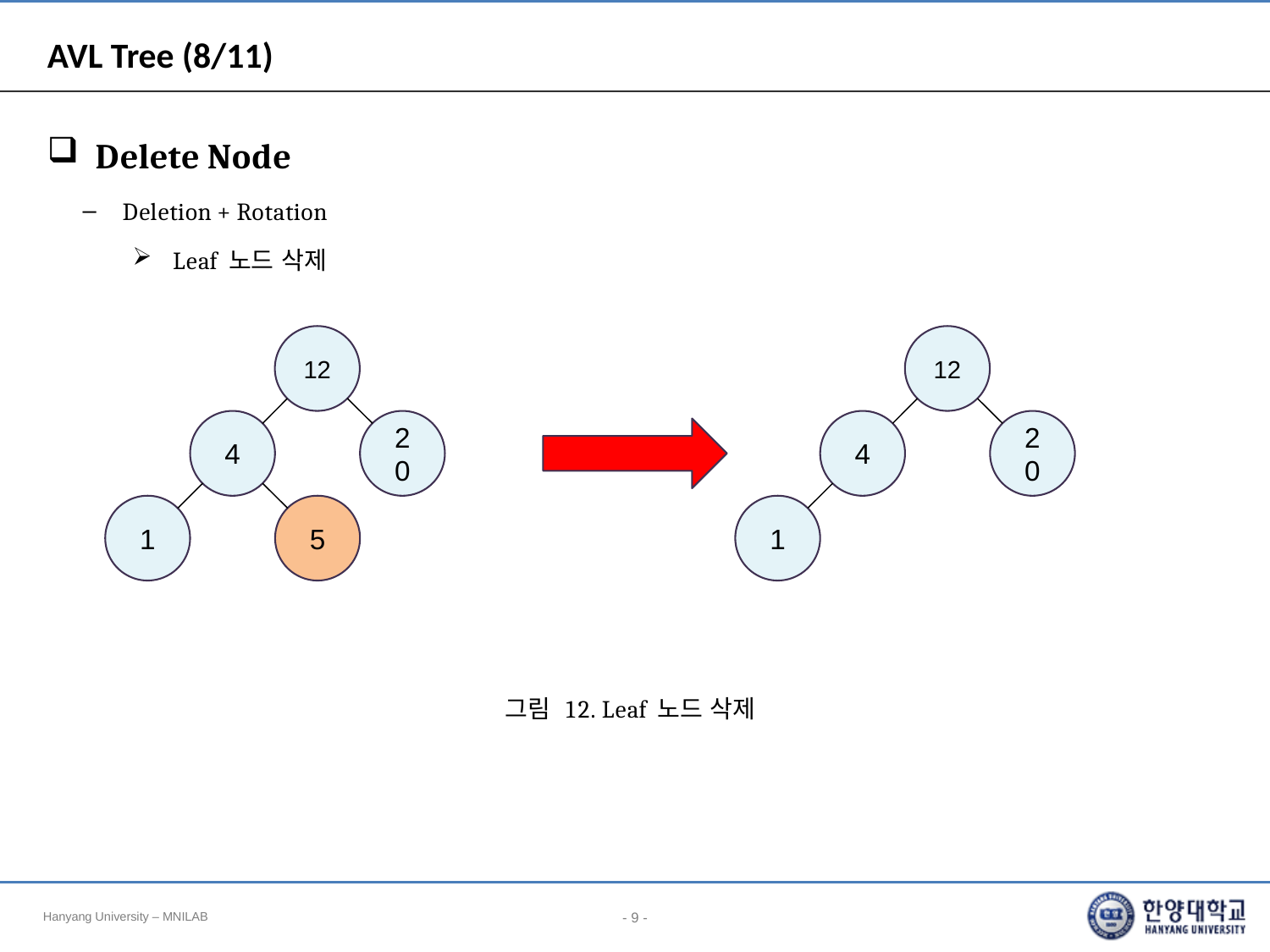

# AVL Tree (8/11)
Delete Node
Deletion + Rotation
Leaf 노드 삭제
12
20
5
4
1
12
20
4
1

그림 12. Leaf 노드 삭제